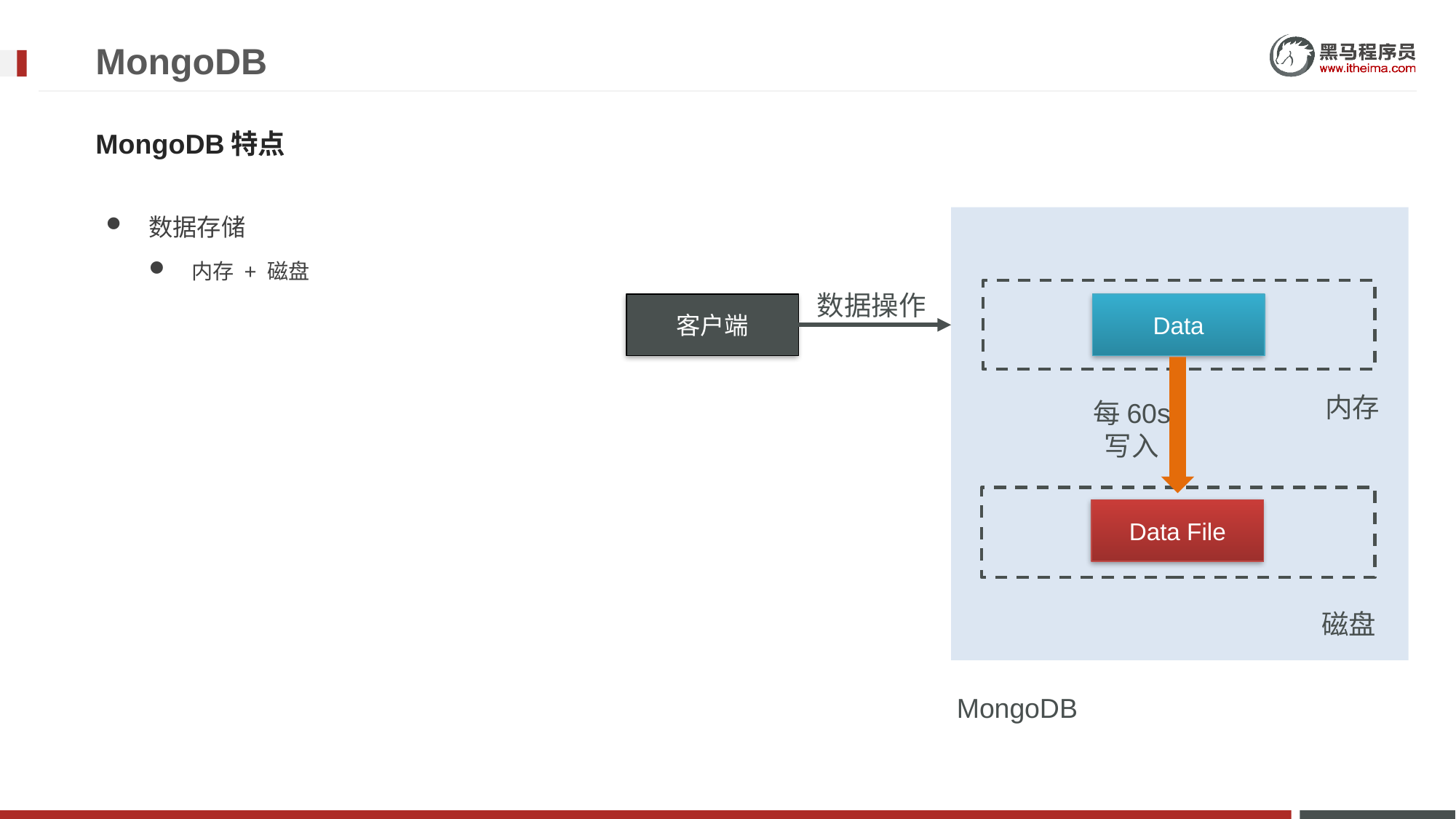

# MongoDB
MongoDB特点
数据存储
内存 + 磁盘

数据操作

客户端
Data
内存
每60s
写入

Data File
磁盘
MongoDB